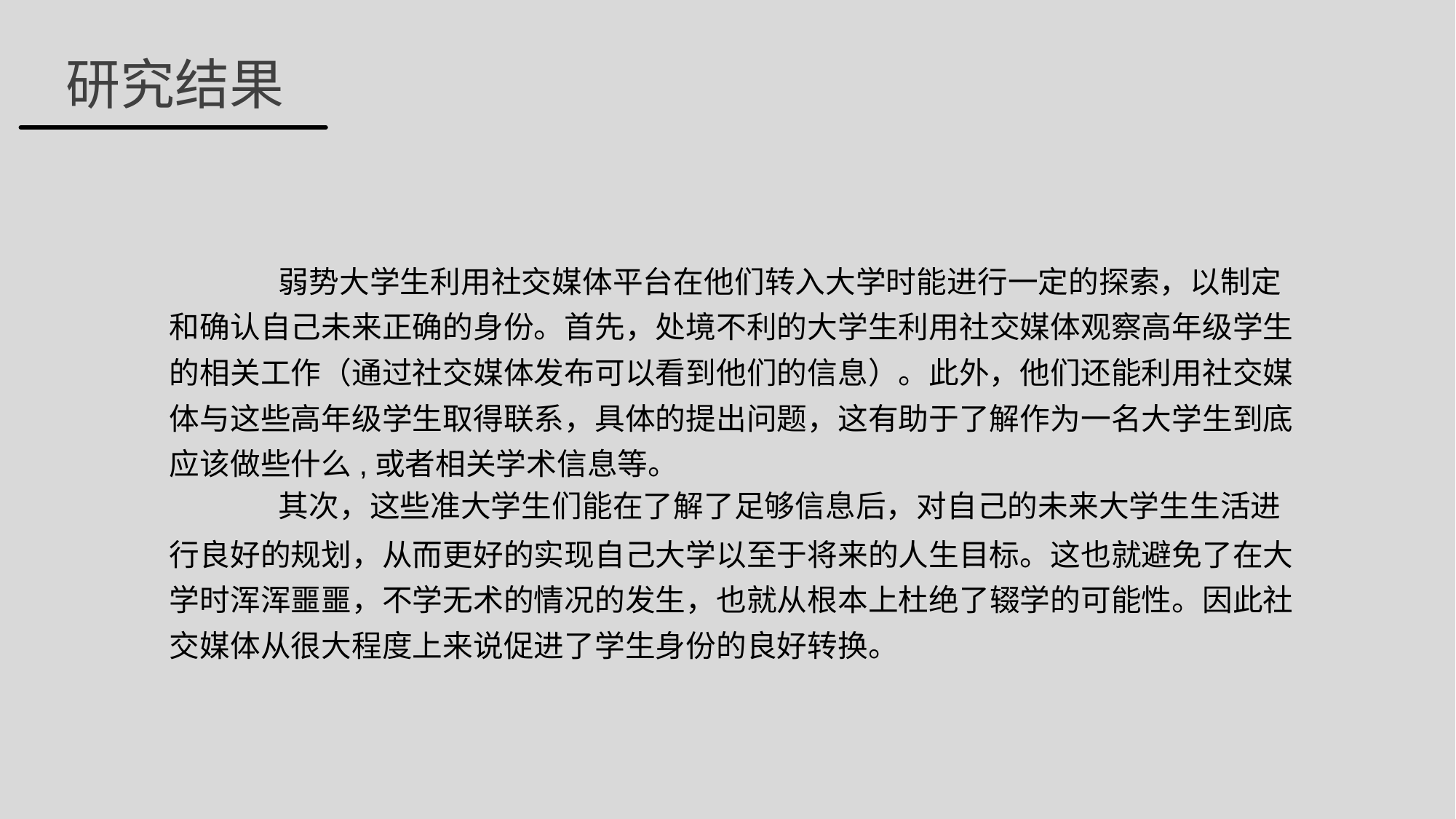

研究结果
	弱势大学生利用社交媒体平台在他们转入大学时能进行一定的探索，以制定和确认自己未来正确的身份。首先，处境不利的大学生利用社交媒体观察高年级学生的相关工作（通过社交媒体发布可以看到他们的信息）。此外，他们还能利用社交媒体与这些高年级学生取得联系，具体的提出问题，这有助于了解作为一名大学生到底应该做些什么,或者相关学术信息等。
	其次，这些准大学生们能在了解了足够信息后，对自己的未来大学生生活进行良好的规划，从而更好的实现自己大学以至于将来的人生目标。这也就避免了在大学时浑浑噩噩，不学无术的情况的发生，也就从根本上杜绝了辍学的可能性。因此社交媒体从很大程度上来说促进了学生身份的良好转换。